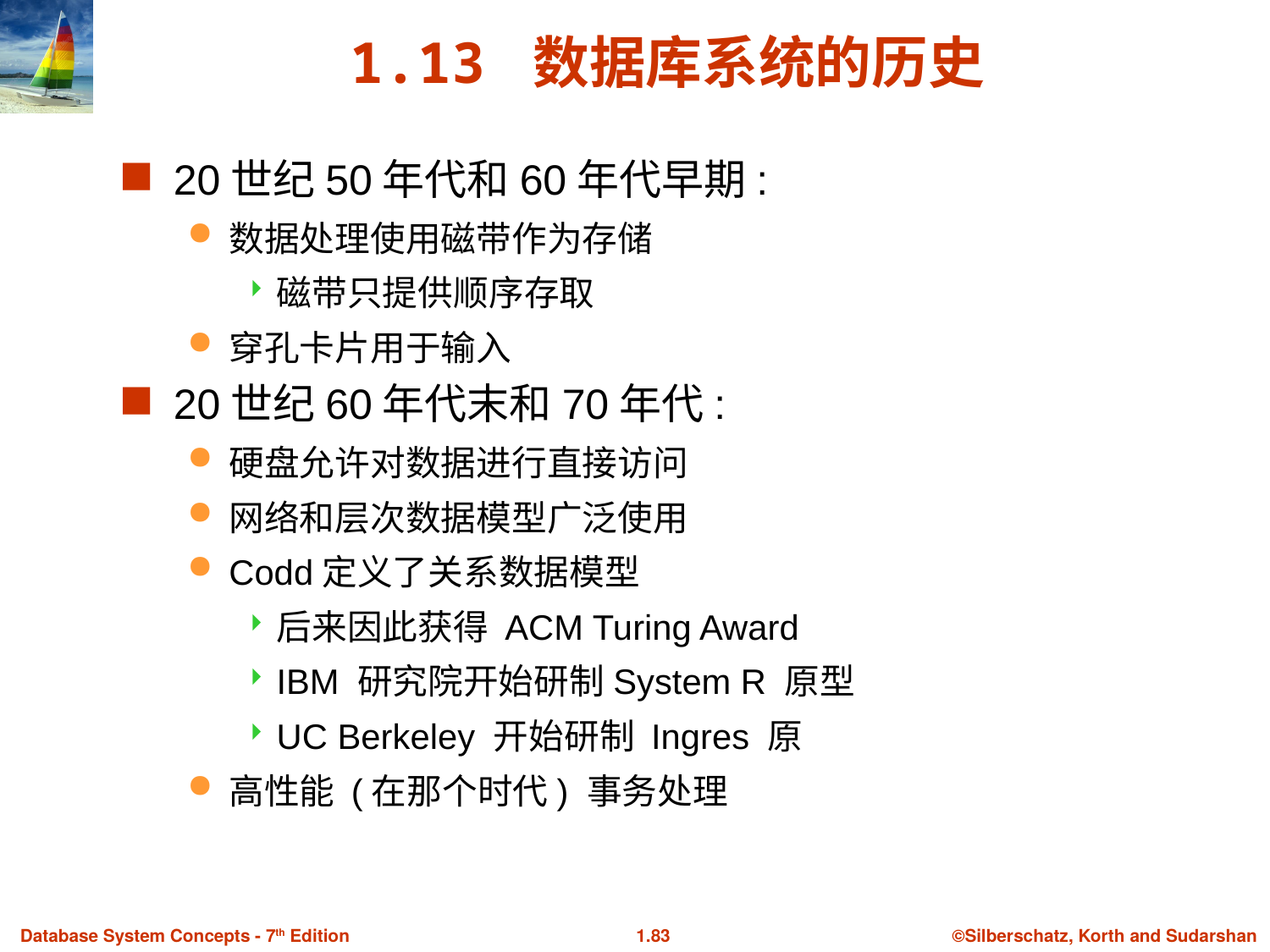

1.13 数据库系统的历史
20世纪50年代和60年代早期:
数据处理使用磁带作为存储
磁带只提供顺序存取
穿孔卡片用于输入
20世纪60年代末和70年代:
硬盘允许对数据进行直接访问
网络和层次数据模型广泛使用
Codd定义了关系数据模型
后来因此获得 ACM Turing Award
IBM 研究院开始研制System R 原型
UC Berkeley 开始研制 Ingres 原
高性能 (在那个时代) 事务处理